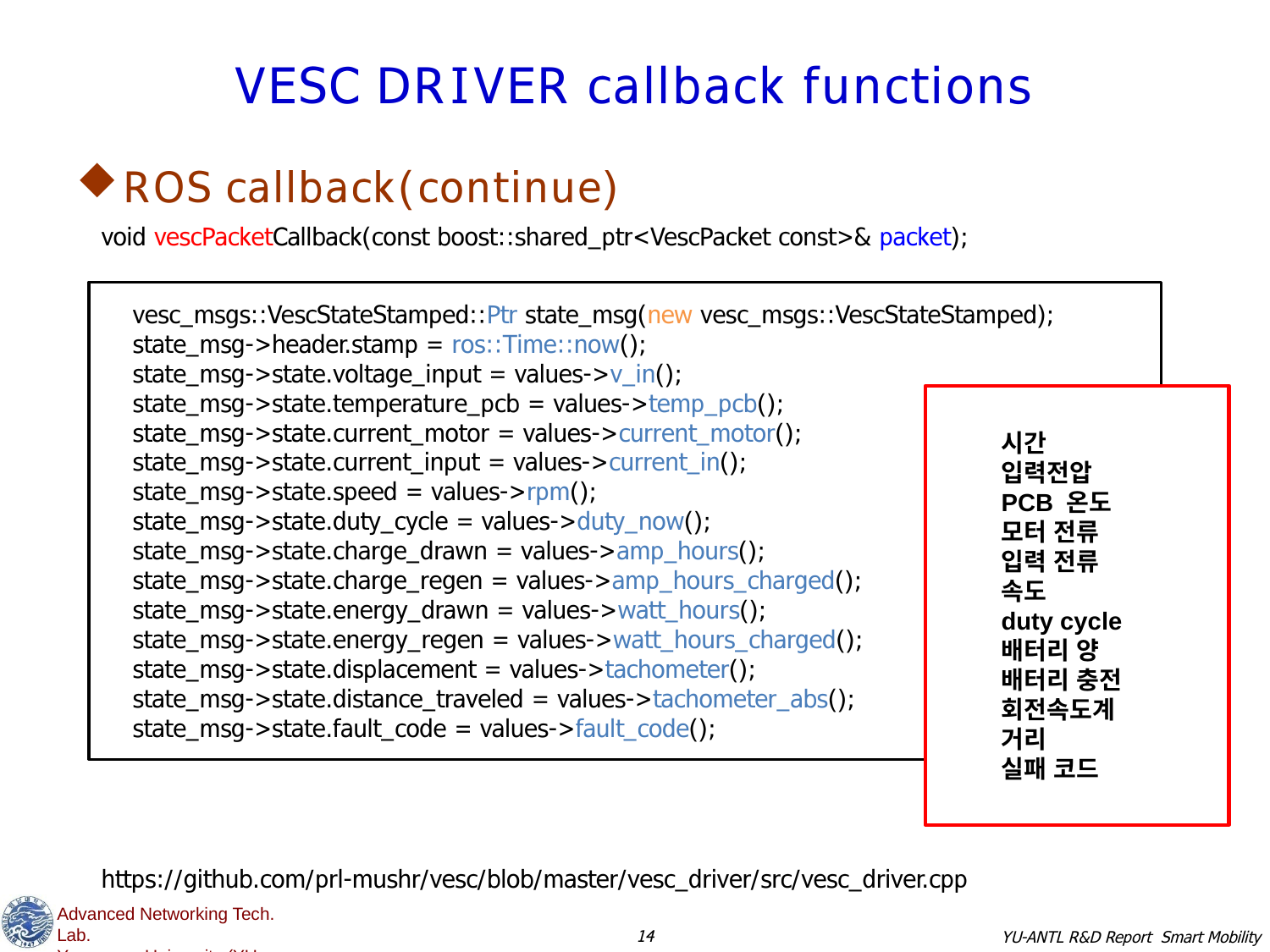

# VESC DRIVER callback functions
ROS callback(continue)
void vescPacketCallback(const boost::shared_ptr<VescPacket const>& packet);

    vesc_msgs::VescStateStamped::Ptr state_msg(new vesc_msgs::VescStateStamped);
    state_msg->header.stamp = ros::Time::now();
    state_msg->state.voltage_input = values->v_in();
    state_msg->state.temperature_pcb = values->temp_pcb();
    state_msg->state.current_motor = values->current_motor();
    state_msg->state.current_input = values->current_in();
    state_msg->state.speed = values->rpm();
    state_msg->state.duty_cycle = values->duty_now();
    state_msg->state.charge_drawn = values->amp_hours();
    state_msg->state.charge_regen = values->amp_hours_charged();
    state_msg->state.energy_drawn = values->watt_hours();
    state_msg->state.energy_regen = values->watt_hours_charged();
    state_msg->state.displacement = values->tachometer();
    state_msg->state.distance_traveled = values->tachometer_abs();
    state_msg->state.fault_code = values->fault_code();

시간
입력전압
PCB 온도
모터 전류
입력 전류
속도
duty cycle
배터리 양
배터리 충전
회전속도계
거리
실패 코드
https://github.com/prl-mushr/vesc/blob/master/vesc_driver/src/vesc_driver.cpp